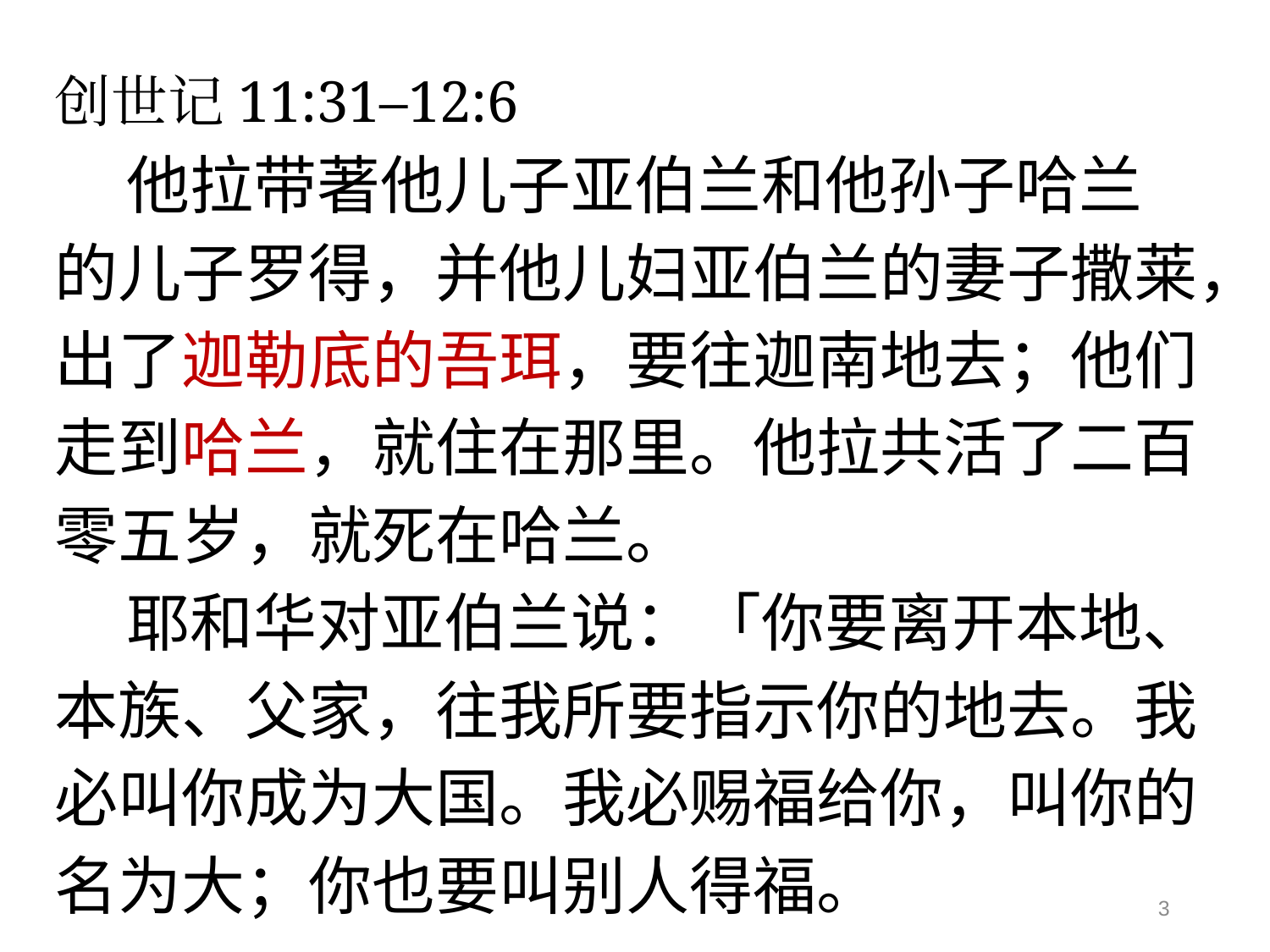

创世记11:31–12:6
    他拉带著他儿子亚伯兰和他孙子哈兰的儿子罗得，并他儿妇亚伯兰的妻子撒莱，出了迦勒底的吾珥，要往迦南地去；他们走到哈兰，就住在那里。他拉共活了二百零五岁，就死在哈兰。
    耶和华对亚伯兰说：「你要离开本地、本族、父家，往我所要指示你的地去。我必叫你成为大国。我必赐福给你，叫你的名为大；你也要叫别人得福。
3